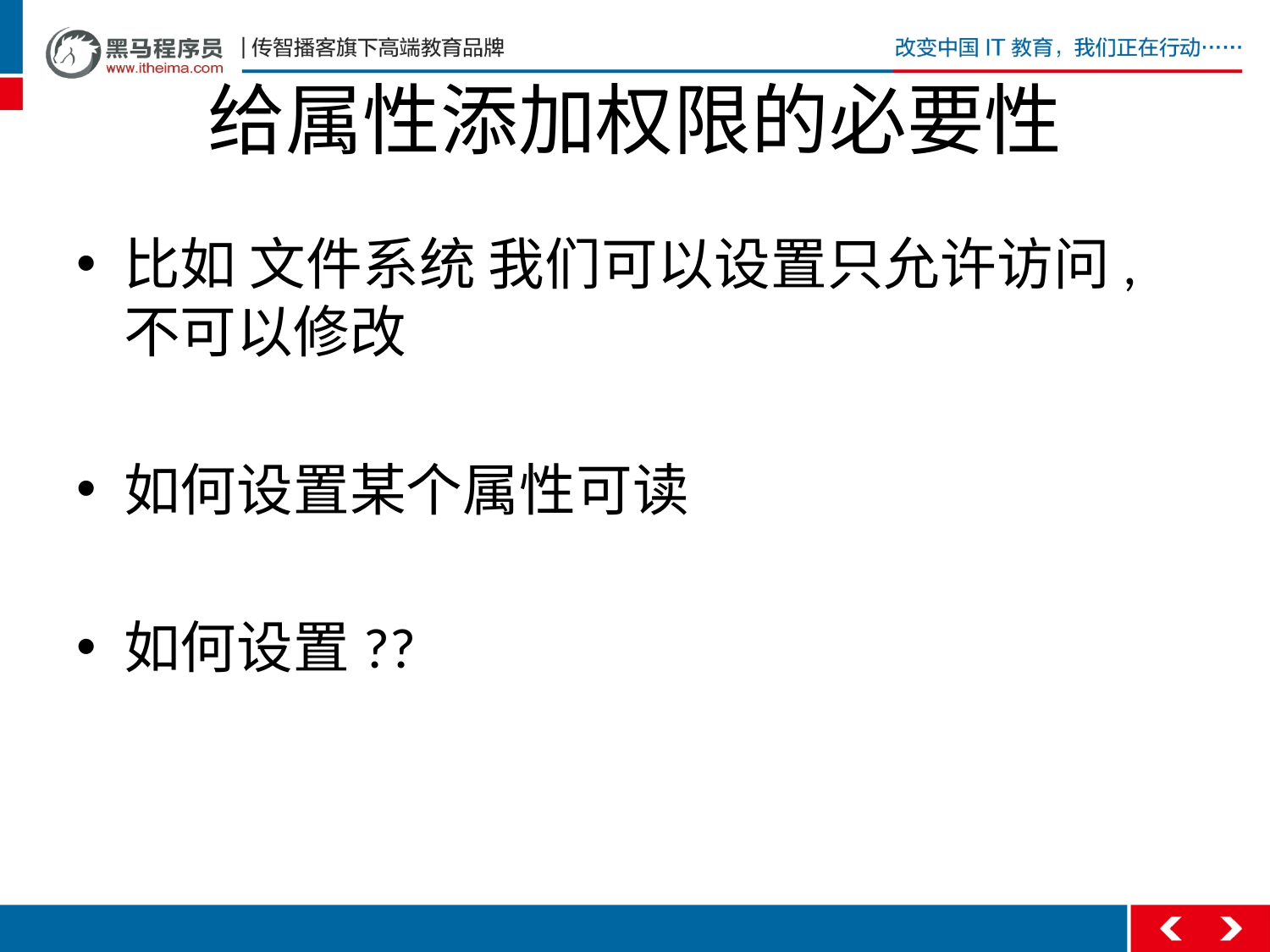

# 给属性添加权限的必要性
比如 文件系统 我们可以设置只允许访问,不可以修改

如何设置某个属性可读

如何设置??